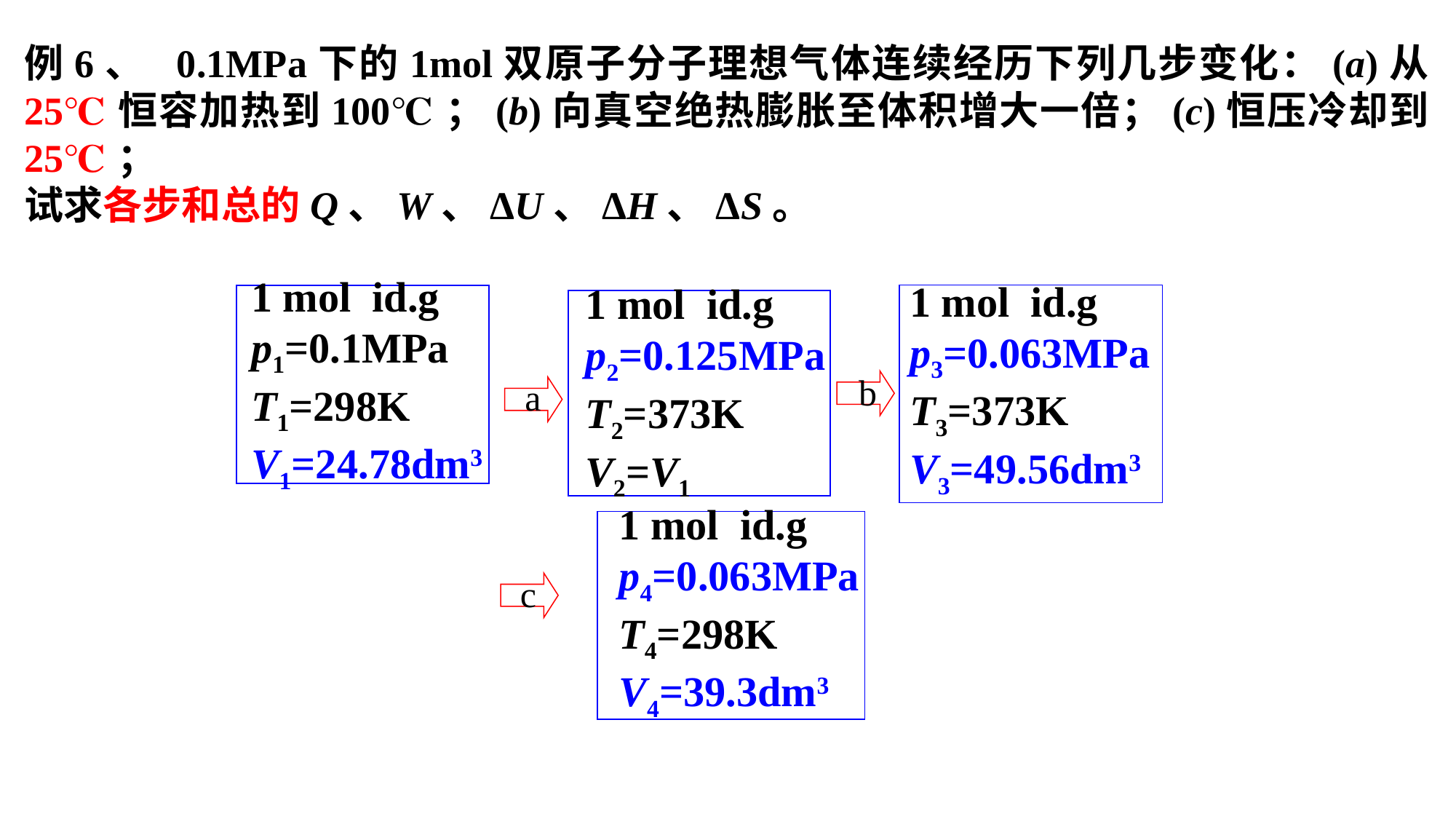

例6、  0.1MPa下的1mol双原子分子理想气体连续经历下列几步变化：(a)从25℃恒容加热到100℃；(b)向真空绝热膨胀至体积增大一倍；(c)恒压冷却到25℃；
试求各步和总的Q、W、ΔU、ΔH、ΔS。
1 mol  id.g
p1=0.1MPa
T1=298K
V1=24.78dm3
1 mol  id.g
p3=0.063MPa
T3=373K
V3=49.56dm3
1 mol  id.g
p2=0.125MPa
T2=373K
V2=V1

b
a

1 mol  id.g
p4=0.063MPa
T4=298K
V4=39.3dm3

c